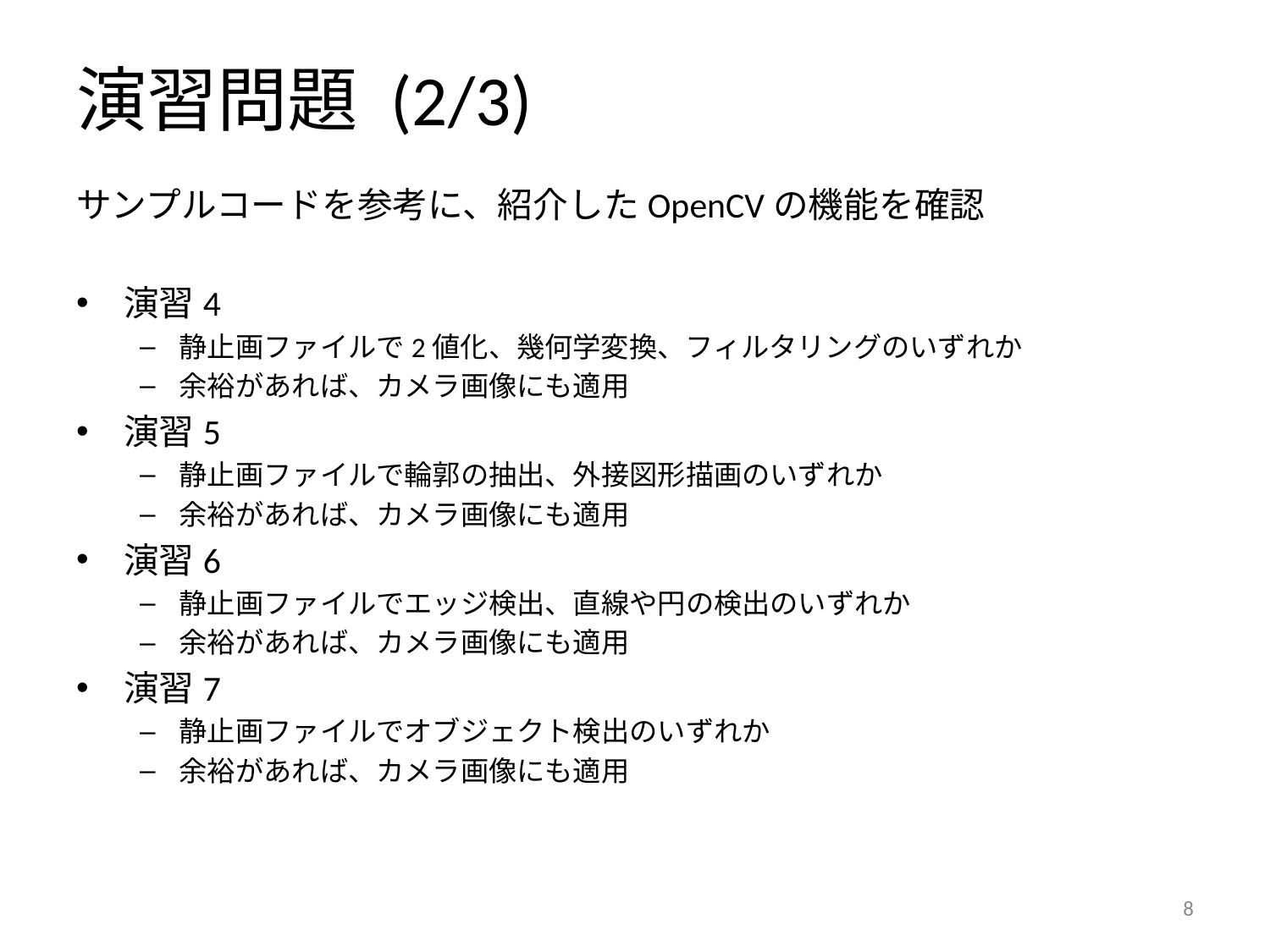

# 演習問題 (2/3)
サンプルコードを参考に、紹介したOpenCVの機能を確認

演習4
静止画ファイルで2値化、幾何学変換、フィルタリングのいずれか
余裕があれば、カメラ画像にも適用
演習5
静止画ファイルで輪郭の抽出、外接図形描画のいずれか
余裕があれば、カメラ画像にも適用
演習6
静止画ファイルでエッジ検出、直線や円の検出のいずれか
余裕があれば、カメラ画像にも適用
演習7
静止画ファイルでオブジェクト検出のいずれか
余裕があれば、カメラ画像にも適用

8